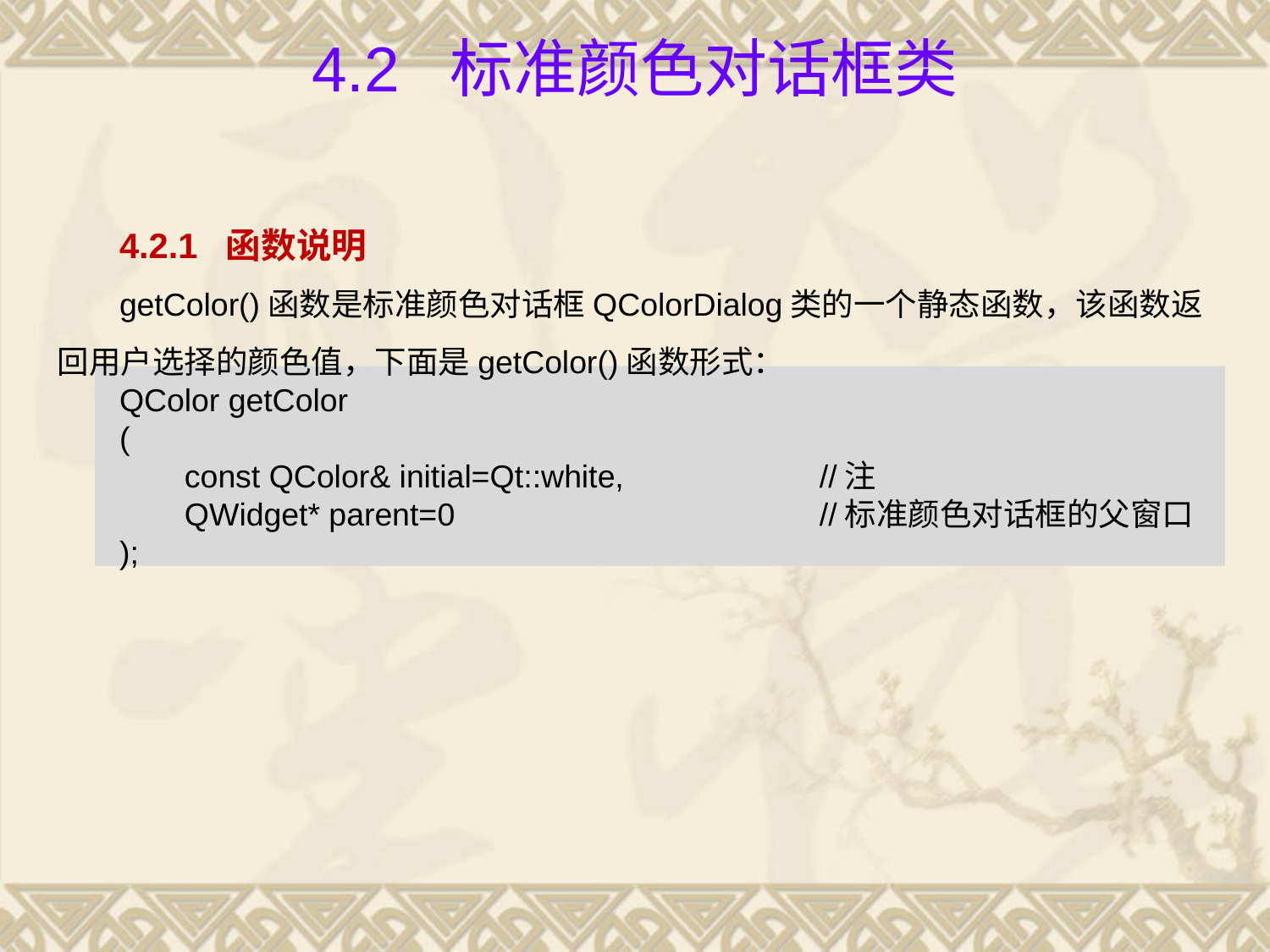

# 4.2  标准颜色对话框类
4.2.1  函数说明
getColor()函数是标准颜色对话框QColorDialog类的一个静态函数，该函数返回用户选择的颜色值，下面是getColor()函数形式：
QColor getColor
(
	const QColor& initial=Qt::white,   		//注
	QWidget* parent=0             		//标准颜色对话框的父窗口
);